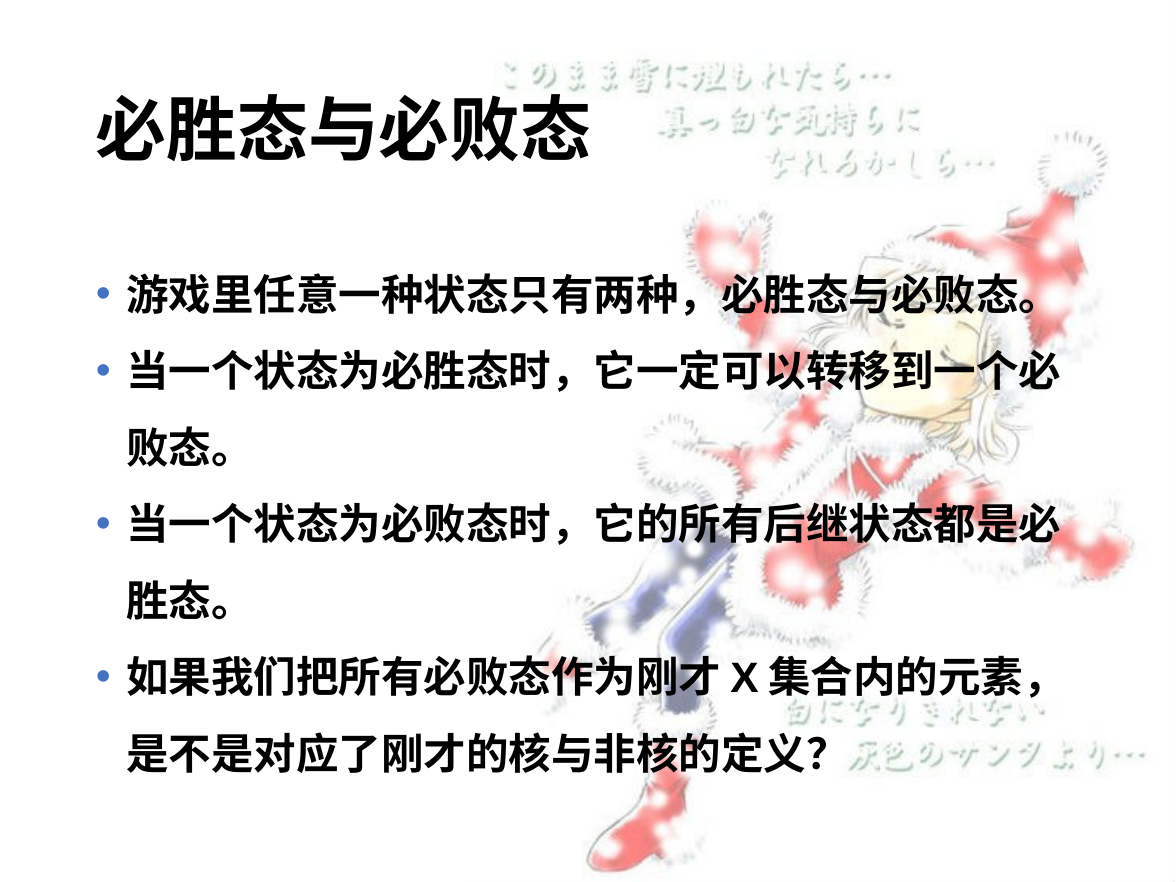

# 必胜态与必败态
游戏里任意一种状态只有两种，必胜态与必败态。
当一个状态为必胜态时，它一定可以转移到一个必败态。
当一个状态为必败态时，它的所有后继状态都是必胜态。
如果我们把所有必败态作为刚才X集合内的元素，是不是对应了刚才的核与非核的定义？